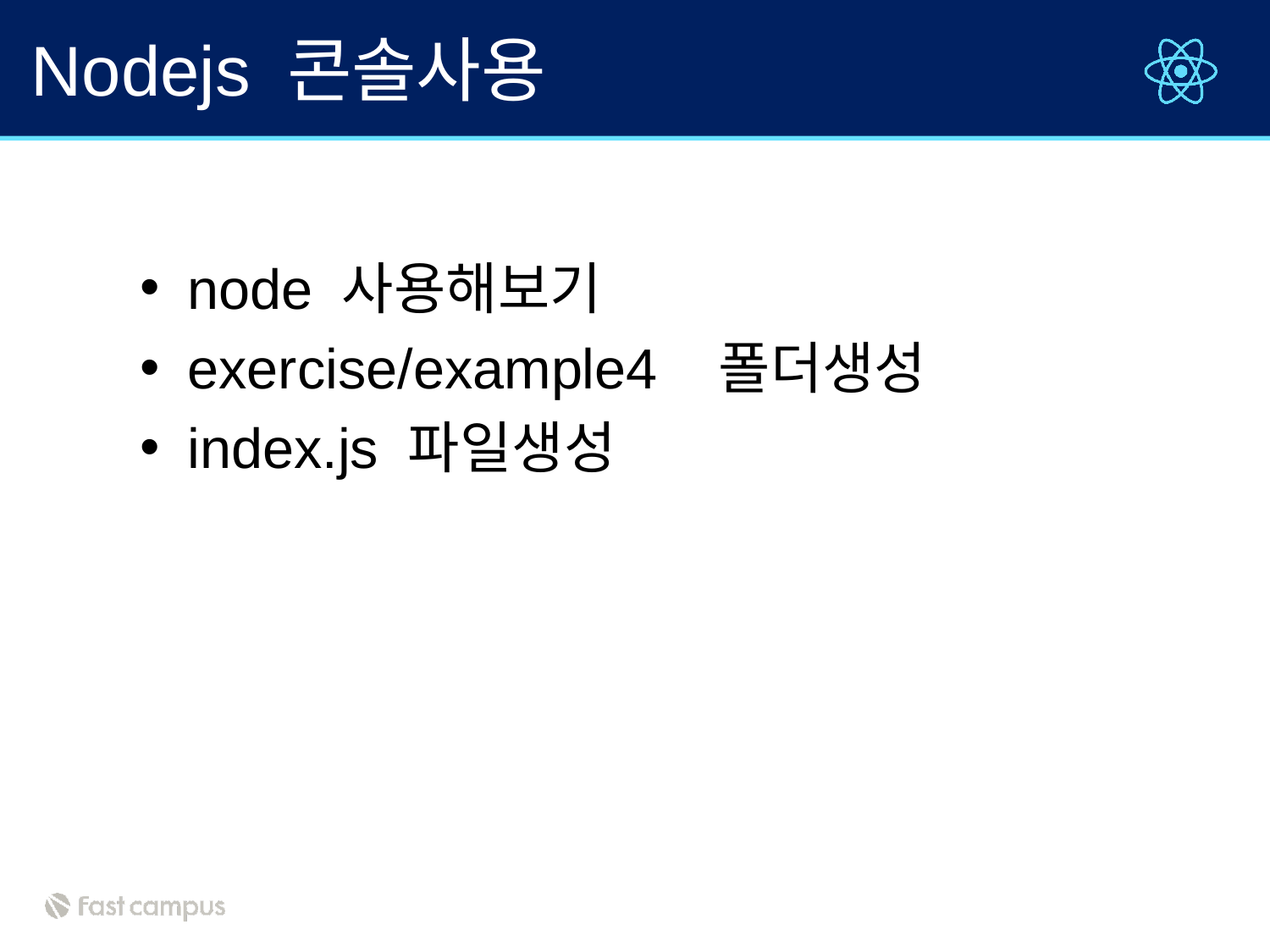

# Nodejs 콘솔사용
node 사용해보기
exercise/example4   폴더생성
index.js 파일생성